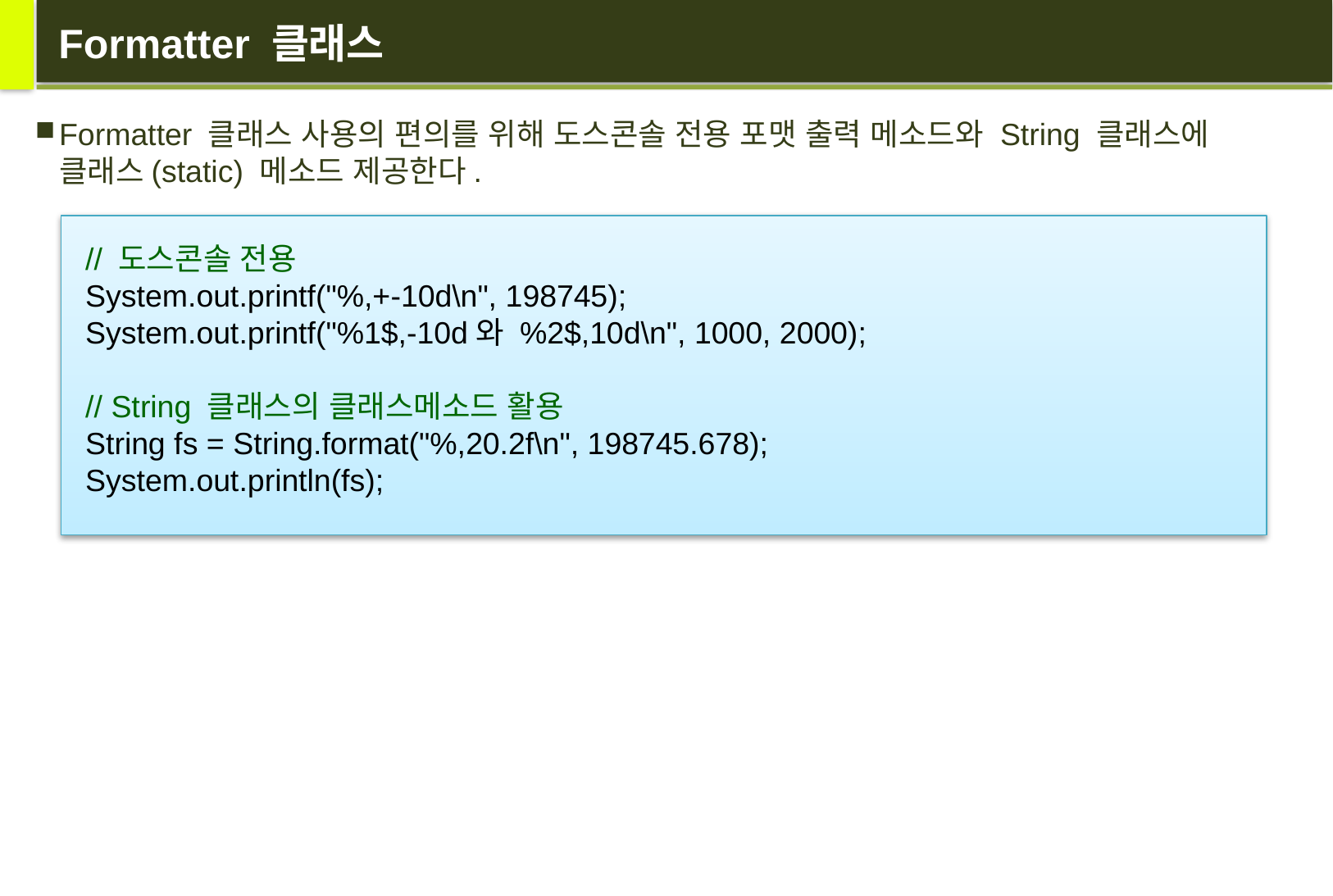

# Formatter 클래스
Formatter 클래스 사용의 편의를 위해 도스콘솔 전용 포맷 출력 메소드와 String 클래스에
클래스(static) 메소드 제공한다.

// 도스콘솔 전용
System.out.printf("%,+-10d\n", 198745);
System.out.printf("%1$,-10d와 %2$,10d\n", 1000, 2000);

// String 클래스의 클래스메소드 활용
String fs = String.format("%,20.2f\n", 198745.678);
System.out.println(fs);